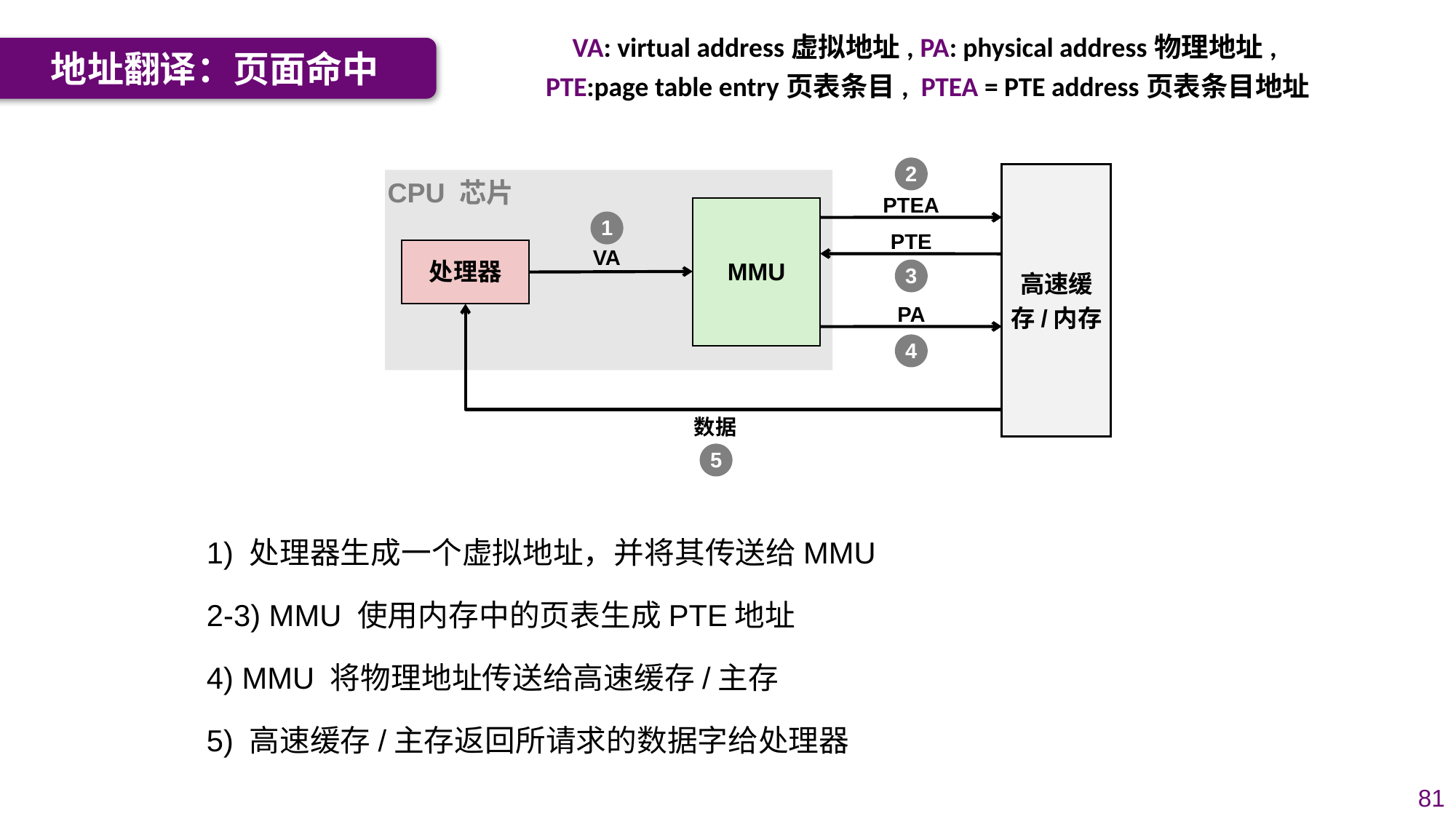

VA: virtual address虚拟地址, PA: physical address物理地址,
PTE:page table entry页表条目,  PTEA = PTE address页表条目地址

地址翻译：页面命中
2
高速缓
存/内存

CPU 芯片
PTEA
MMU
1
PTE
VA
处理器
3
PA
4
数据
5
1) 处理器生成一个虚拟地址，并将其传送给MMU
2-3) MMU 使用内存中的页表生成PTE地址
4) MMU 将物理地址传送给高速缓存/主存
5) 高速缓存/主存返回所请求的数据字给处理器
81